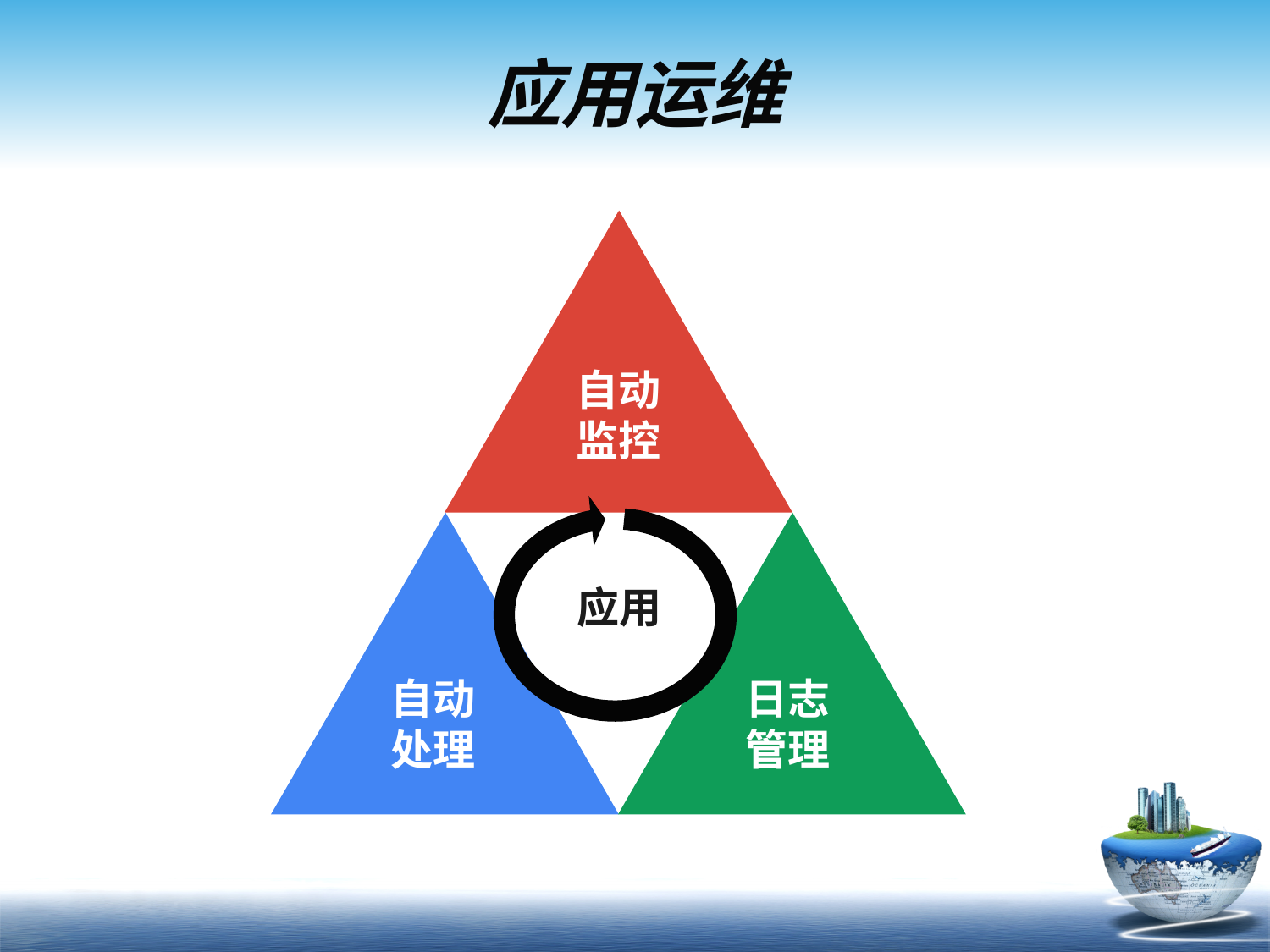

# 应用运维

自动
监控

应用
自动处理
日志管理